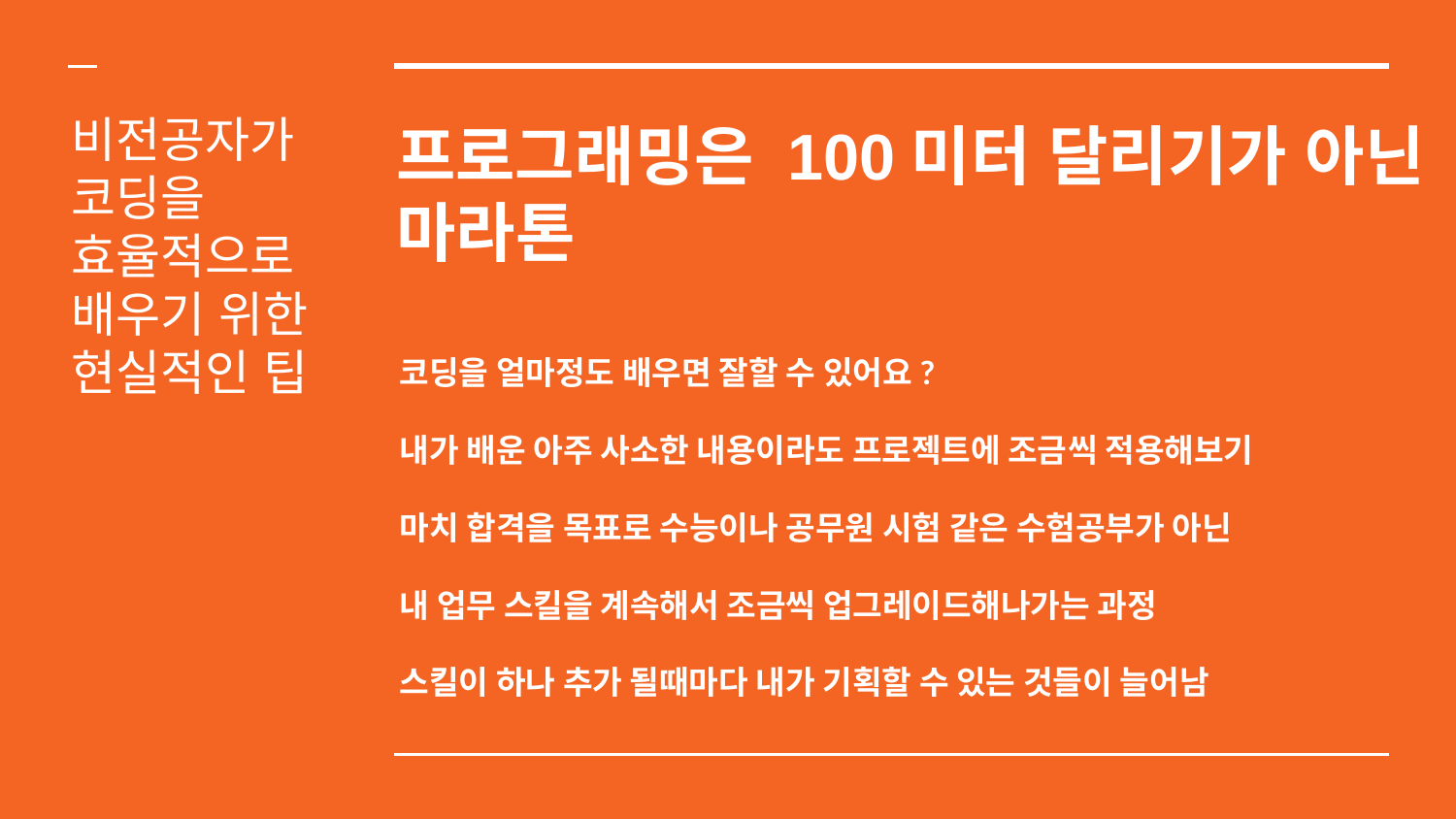

# 프로그래밍은 100미터 달리기가 아닌 마라톤
비전공자가
코딩을
효율적으로
배우기 위한 현실적인 팁
코딩을 얼마정도 배우면 잘할 수 있어요?

내가 배운 아주 사소한 내용이라도 프로젝트에 조금씩 적용해보기

마치 합격을 목표로 수능이나 공무원 시험 같은 수험공부가 아닌

내 업무 스킬을 계속해서 조금씩 업그레이드해나가는 과정

스킬이 하나 추가 될때마다 내가 기획할 수 있는 것들이 늘어남